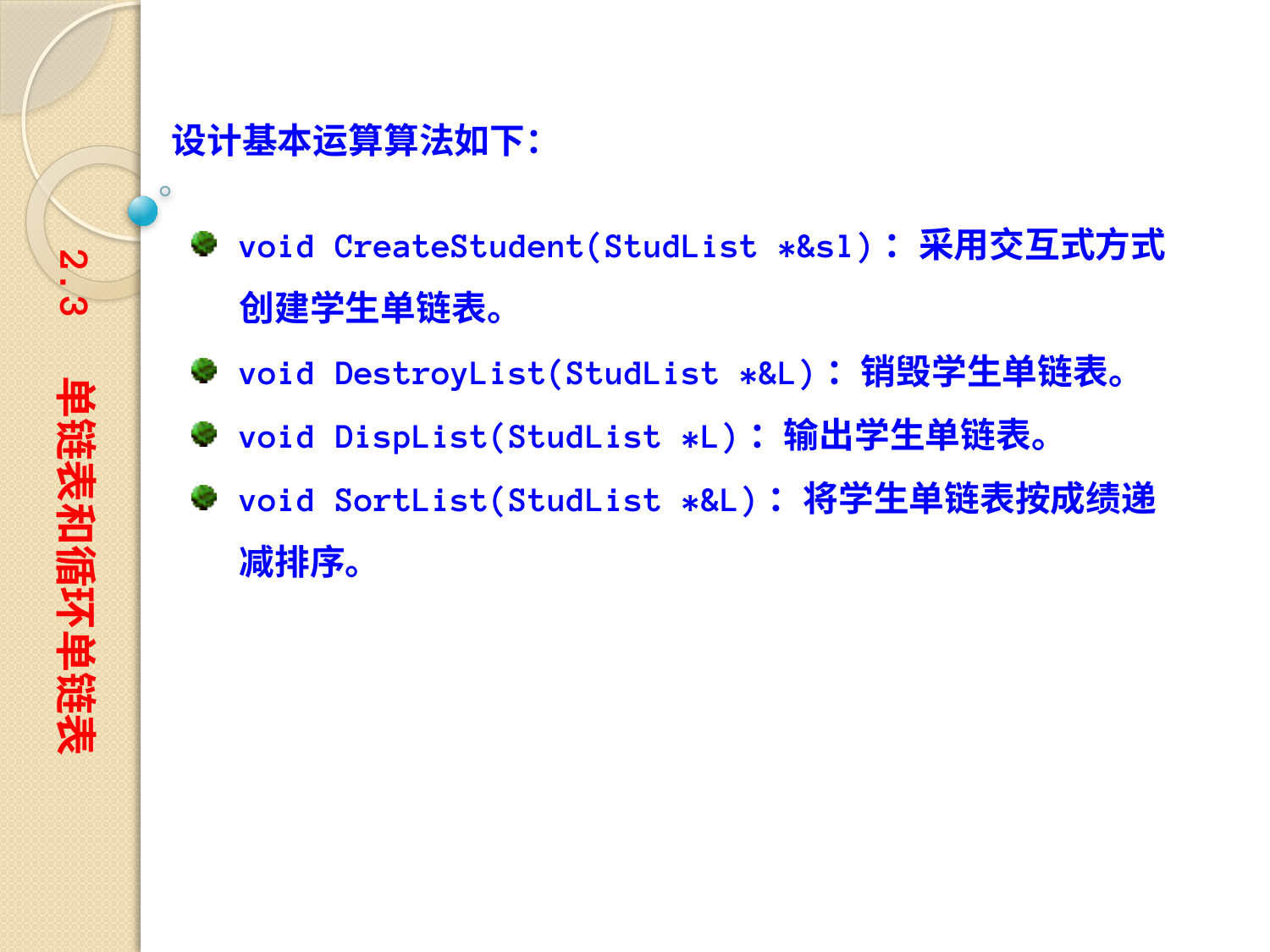

设计基本运算算法如下：
void CreateStudent(StudList *&sl)：采用交互式方式创建学生单链表。
void DestroyList(StudList *&L)：销毁学生单链表。
void DispList(StudList *L)：输出学生单链表。
void SortList(StudList *&L)：将学生单链表按成绩递减排序。
2.3  单链表和循环单链表